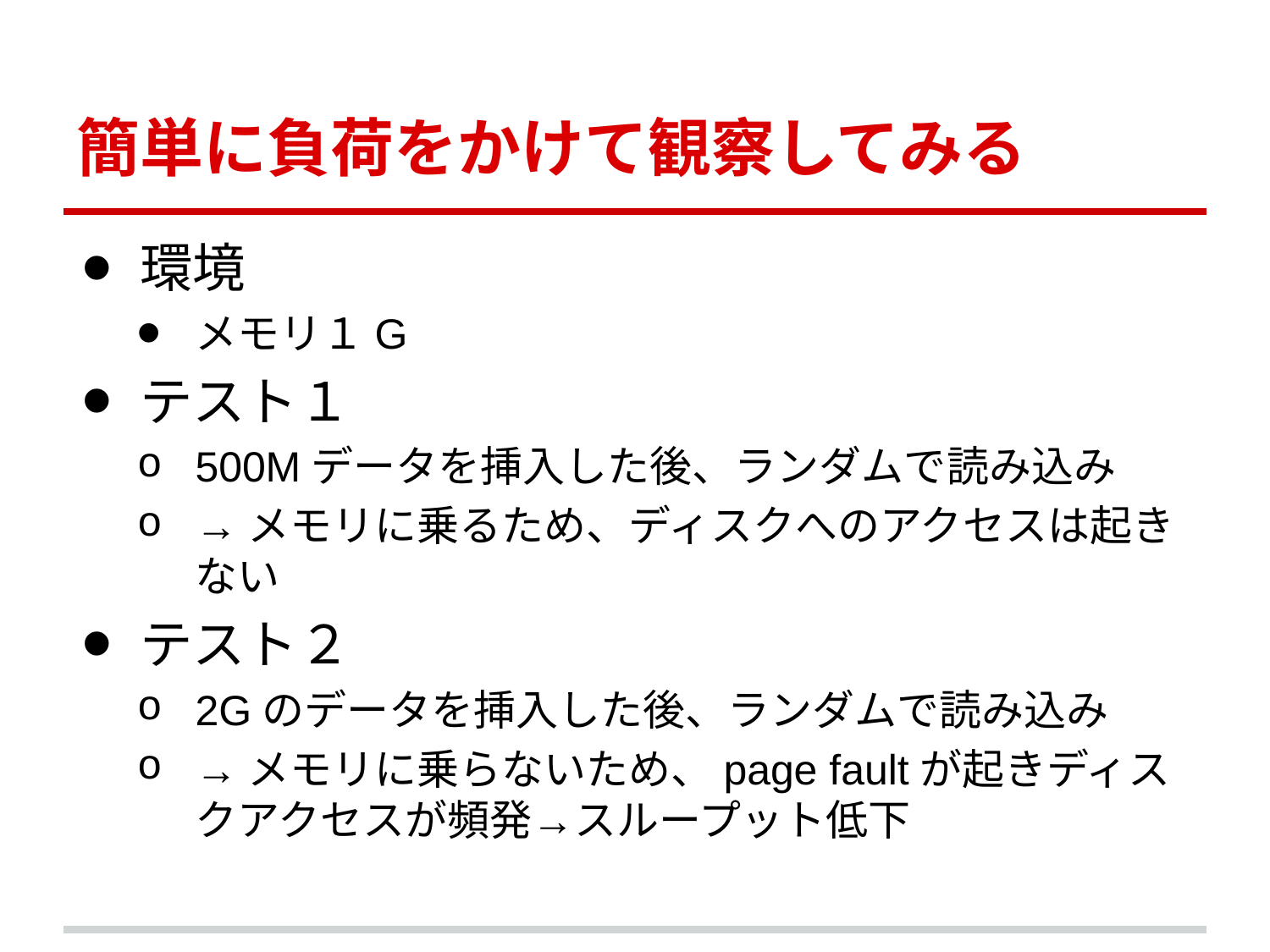

# 簡単に負荷をかけて観察してみる
環境
メモリ１G
テスト１
500Mデータを挿入した後、ランダムで読み込み
→メモリに乗るため、ディスクへのアクセスは起きない
テスト２
2Gのデータを挿入した後、ランダムで読み込み
→メモリに乗らないため、page faultが起きディスクアクセスが頻発→スループット低下